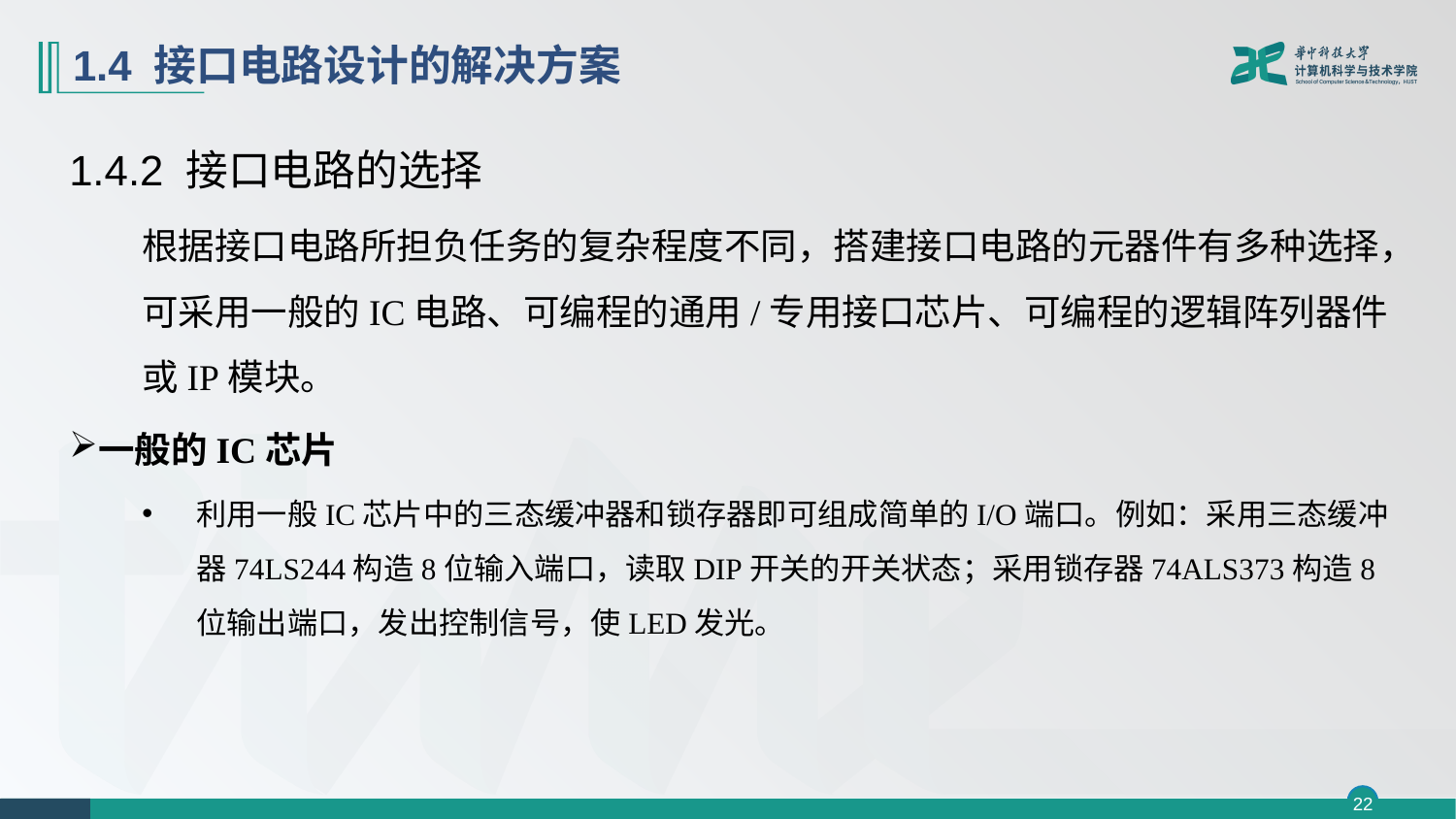

# 1.4 接口电路设计的解决方案
1.4.2 接口电路的选择
根据接口电路所担负任务的复杂程度不同，搭建接口电路的元器件有多种选择，可采用一般的IC电路、可编程的通用/专用接口芯片、可编程的逻辑阵列器件或IP模块。
一般的IC芯片
利用一般IC芯片中的三态缓冲器和锁存器即可组成简单的I/O端口。例如：采用三态缓冲器74LS244构造8位输入端口，读取DIP开关的开关状态；采用锁存器74ALS373构造8位输出端口，发出控制信号，使LED发光。